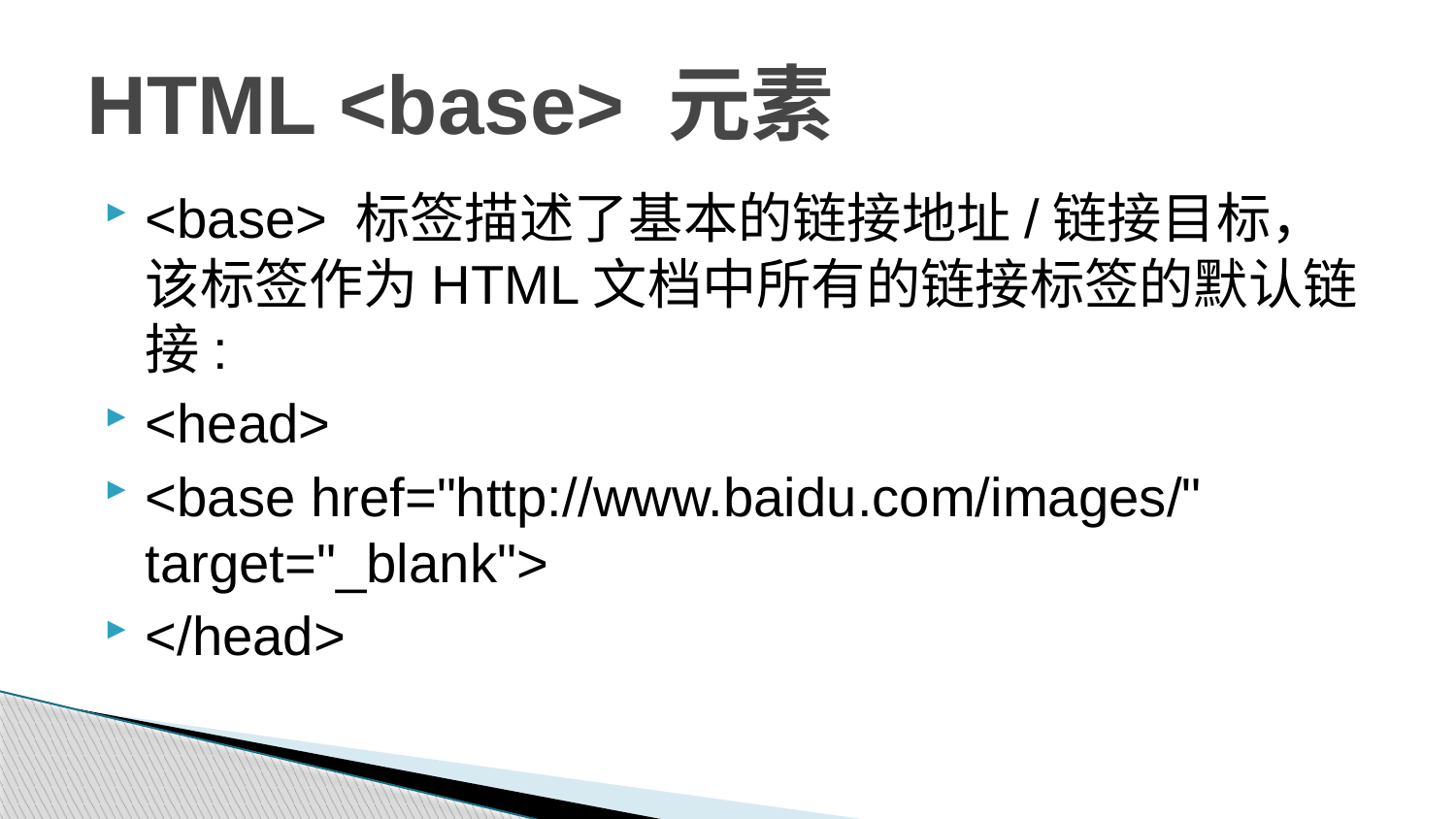

# HTML <base> 元素
<base> 标签描述了基本的链接地址/链接目标，该标签作为HTML文档中所有的链接标签的默认链接:
<head>
<base href="http://www.baidu.com/images/" target="_blank">
</head>